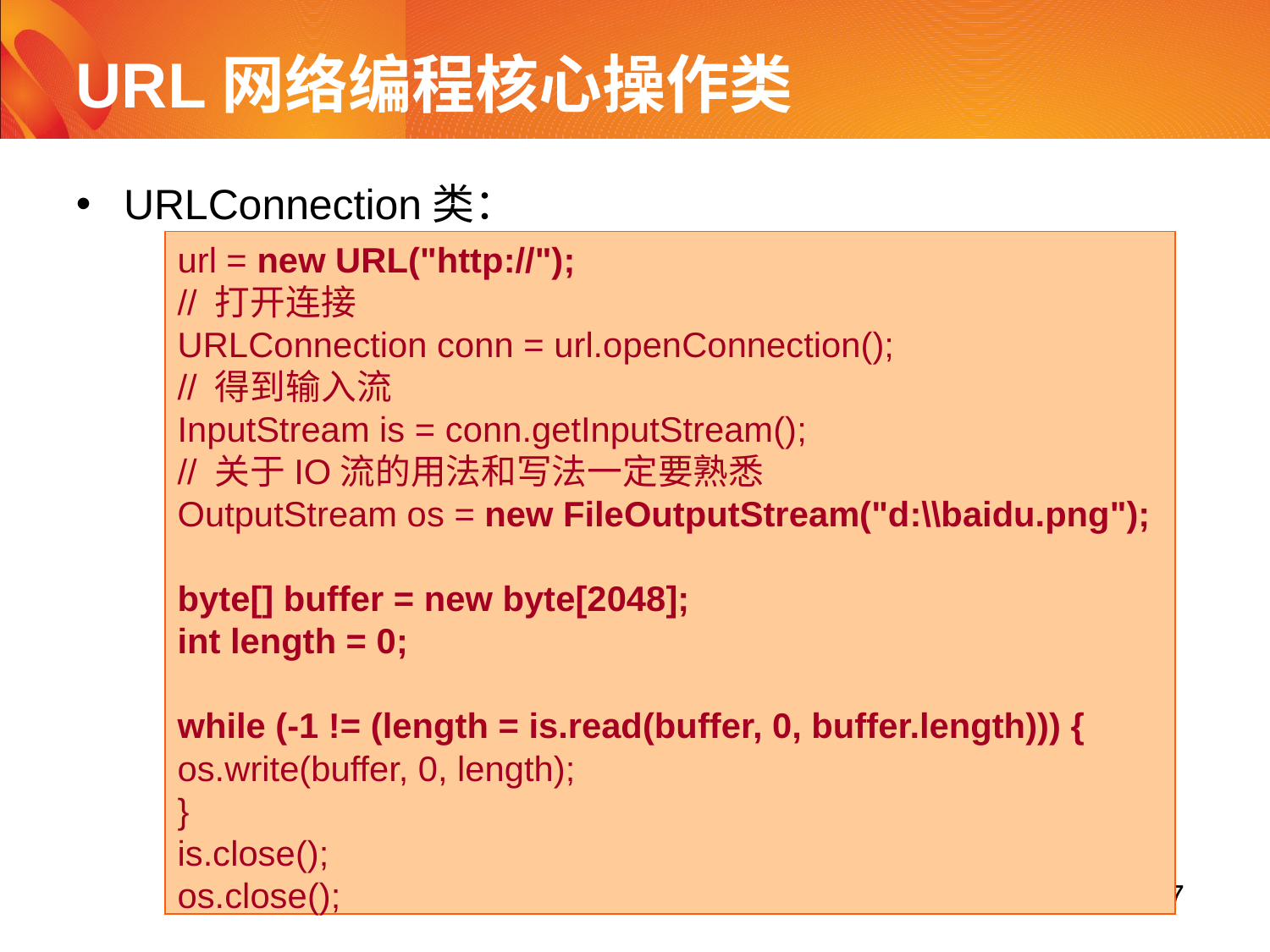

# URL网络编程核心操作类
URLConnection类：
url = new URL("http://");
// 打开连接
URLConnection conn = url.openConnection();
// 得到输入流
InputStream is = conn.getInputStream();
// 关于IO流的用法和写法一定要熟悉
OutputStream os = new FileOutputStream("d:\\baidu.png");

byte[] buffer = new byte[2048];
int length = 0;

while (-1 != (length = is.read(buffer, 0, buffer.length))) {
os.write(buffer, 0, length);
}
is.close();
os.close();